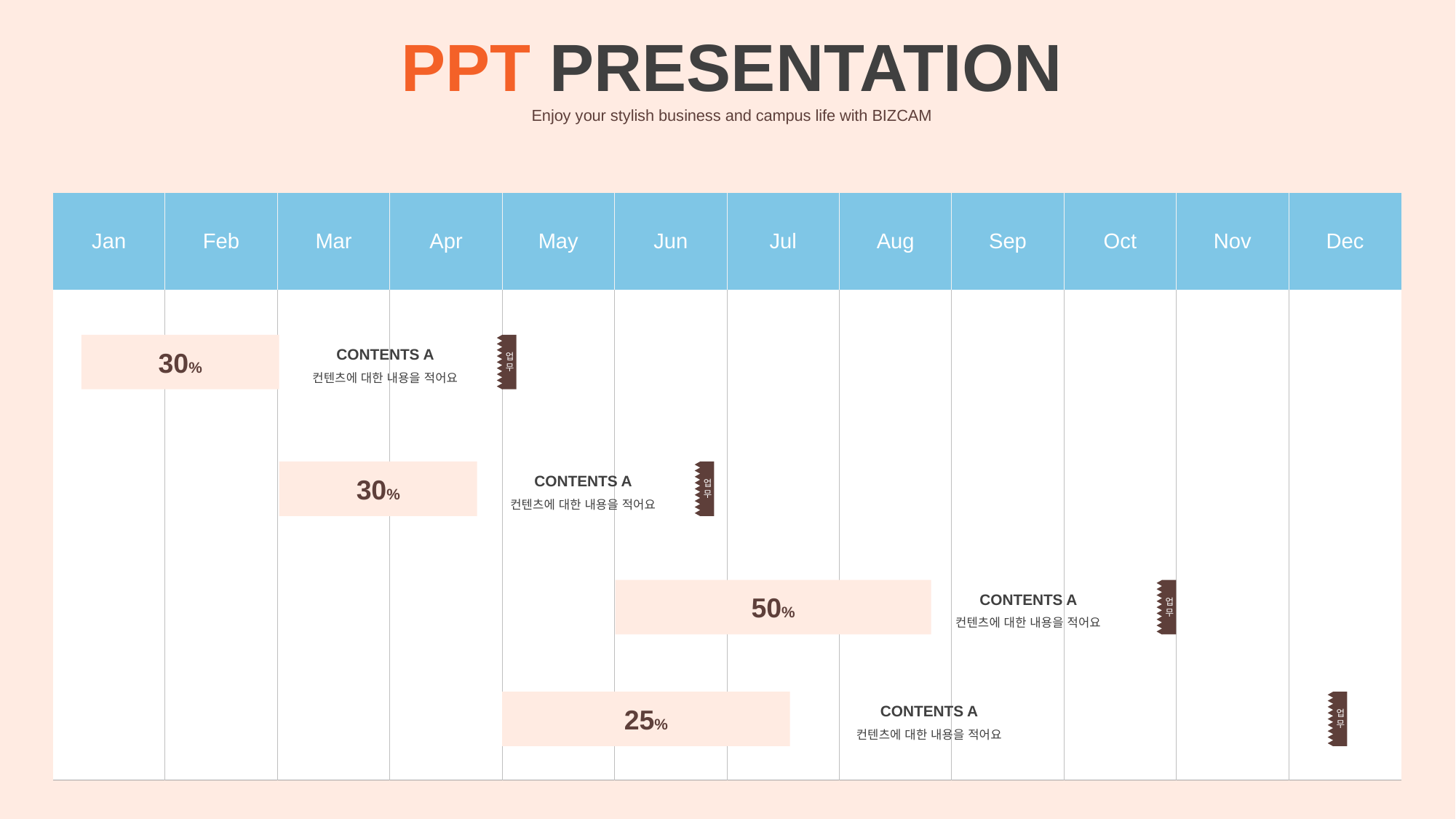

PPT PRESENTATION
Enjoy your stylish business and campus life with BIZCAM
| Jan | Feb | Mar | Apr | May | Jun | Jul | Aug | Sep | Oct | Nov | Dec |
| --- | --- | --- | --- | --- | --- | --- | --- | --- | --- | --- | --- |
|  |  |  |  |  |  |  |  |  |  |  |  |
CONTENTS A
컨텐츠에 대한 내용을 적어요

30%
업무
CONTENTS A
컨텐츠에 대한 내용을 적어요

30%
업무
CONTENTS A
컨텐츠에 대한 내용을 적어요

50%
업무
CONTENTS A
컨텐츠에 대한 내용을 적어요

25%
업무